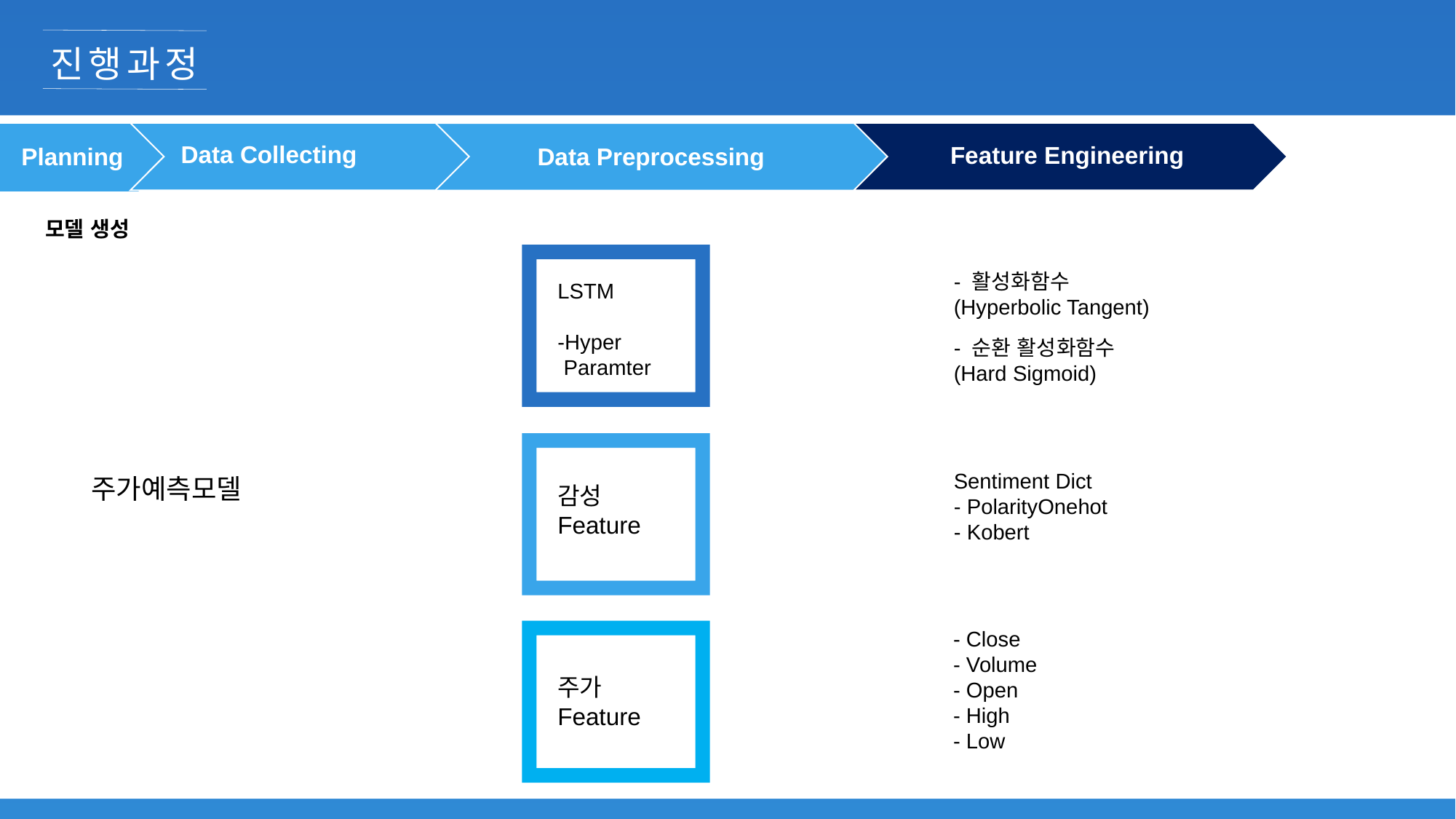

진행과정

Data Collecting

Feature Engineering

Planning

Data Preprocessing
모델 생성

- 활성화함수
(Hyperbolic Tangent)
LSTM

-Hyper
 Paramter

- 순환 활성화함수
(Hard Sigmoid)

Sentiment Dict
- PolarityOnehot
- Kobert
주가예측모델
감성
Feature

- Close
- Volume
- Open
- High
- Low
주가Feature